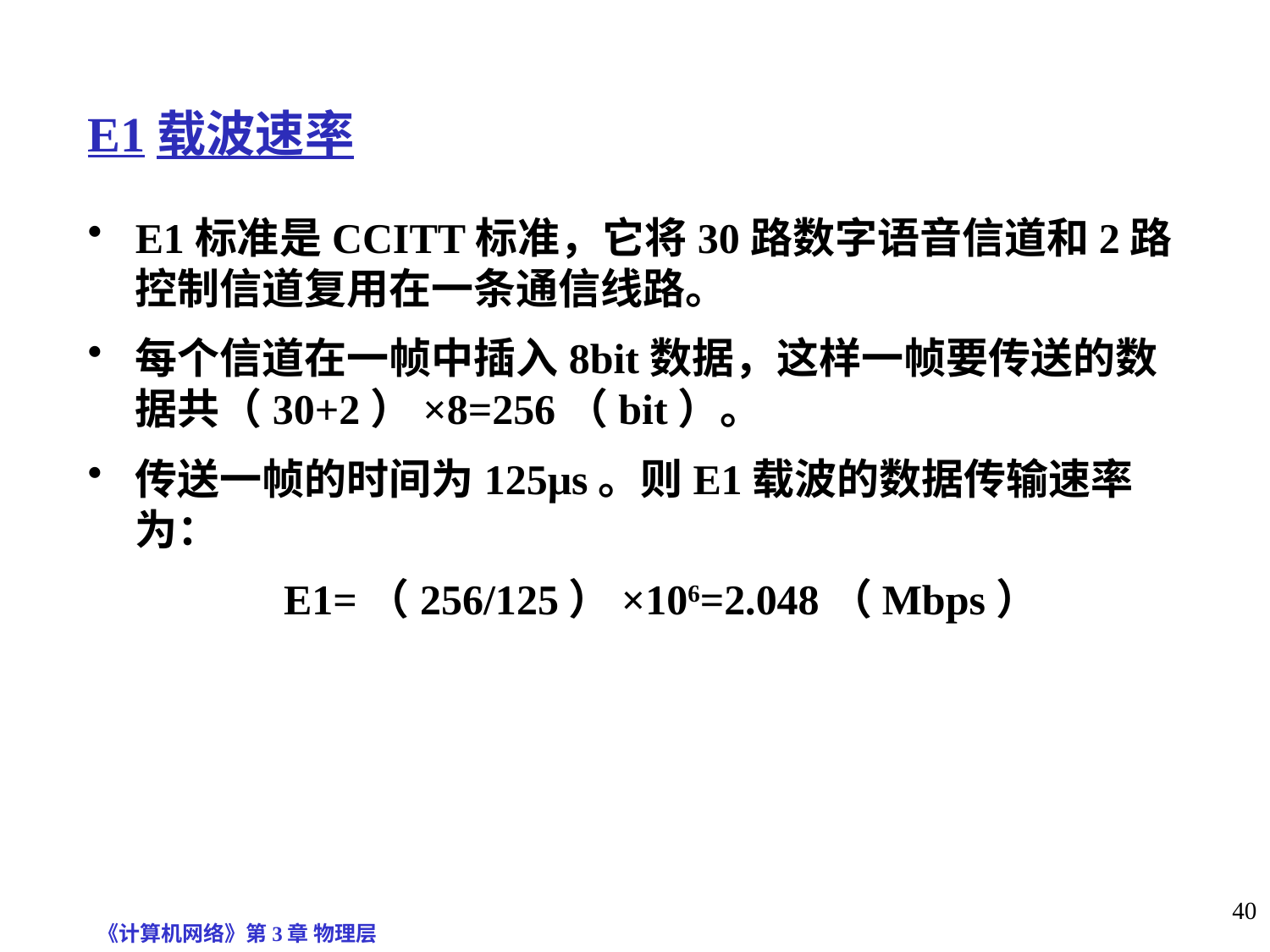

E1载波速率

E1标准是CCITT标准，它将30路数字语音信道和2路控制信道复用在一条通信线路。
每个信道在一帧中插入8bit数据，这样一帧要传送的数据共（30+2）×8=256（bit）。
传送一帧的时间为125μs。则E1载波的数据传输速率为：
    E1=（256/125）×106=2.048（Mbps）

《计算机网络》第3章 物理层
40